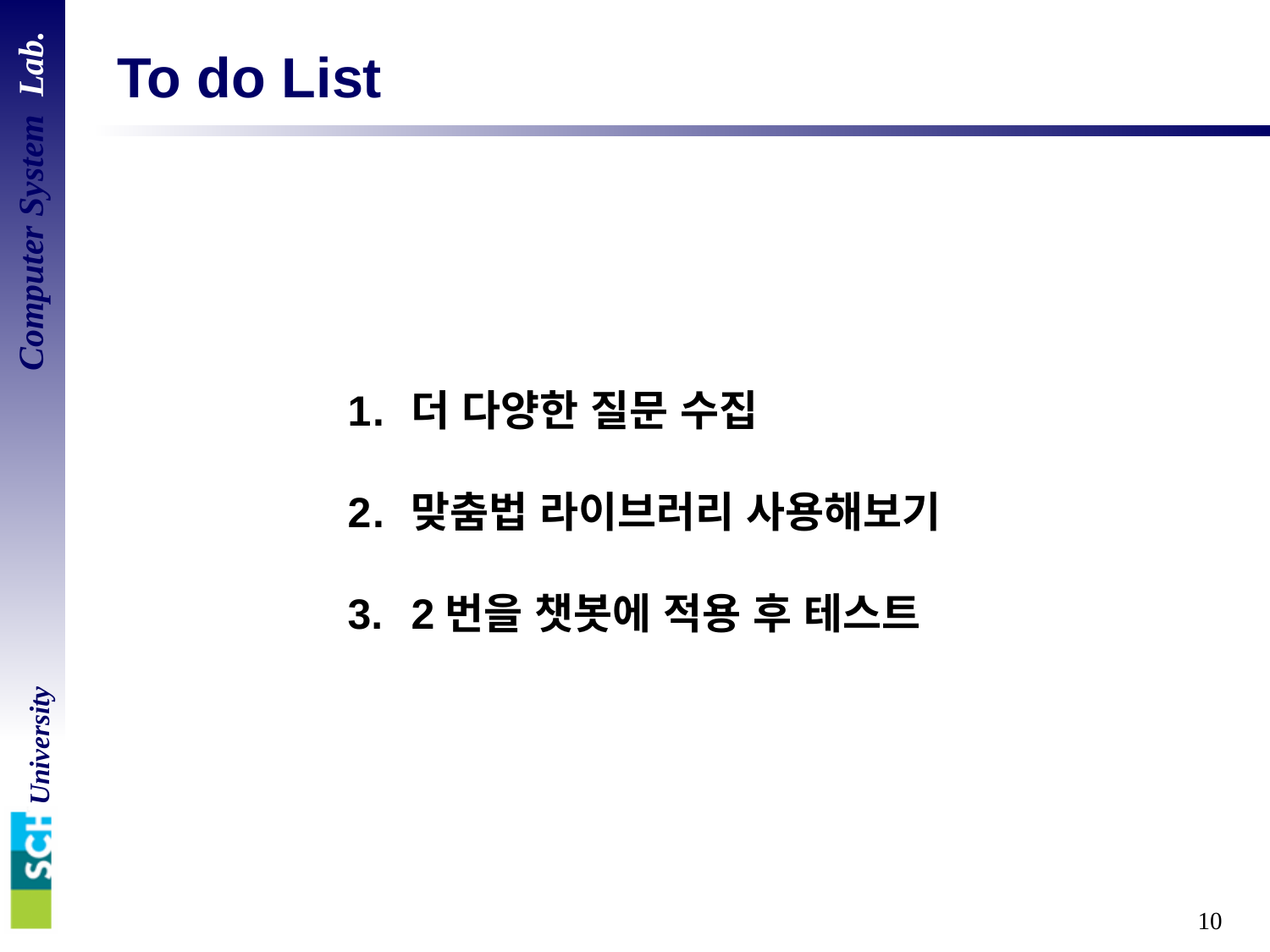

# To do List
더 다양한 질문 수집

맞춤법 라이브러리 사용해보기

2번을 챗봇에 적용 후 테스트